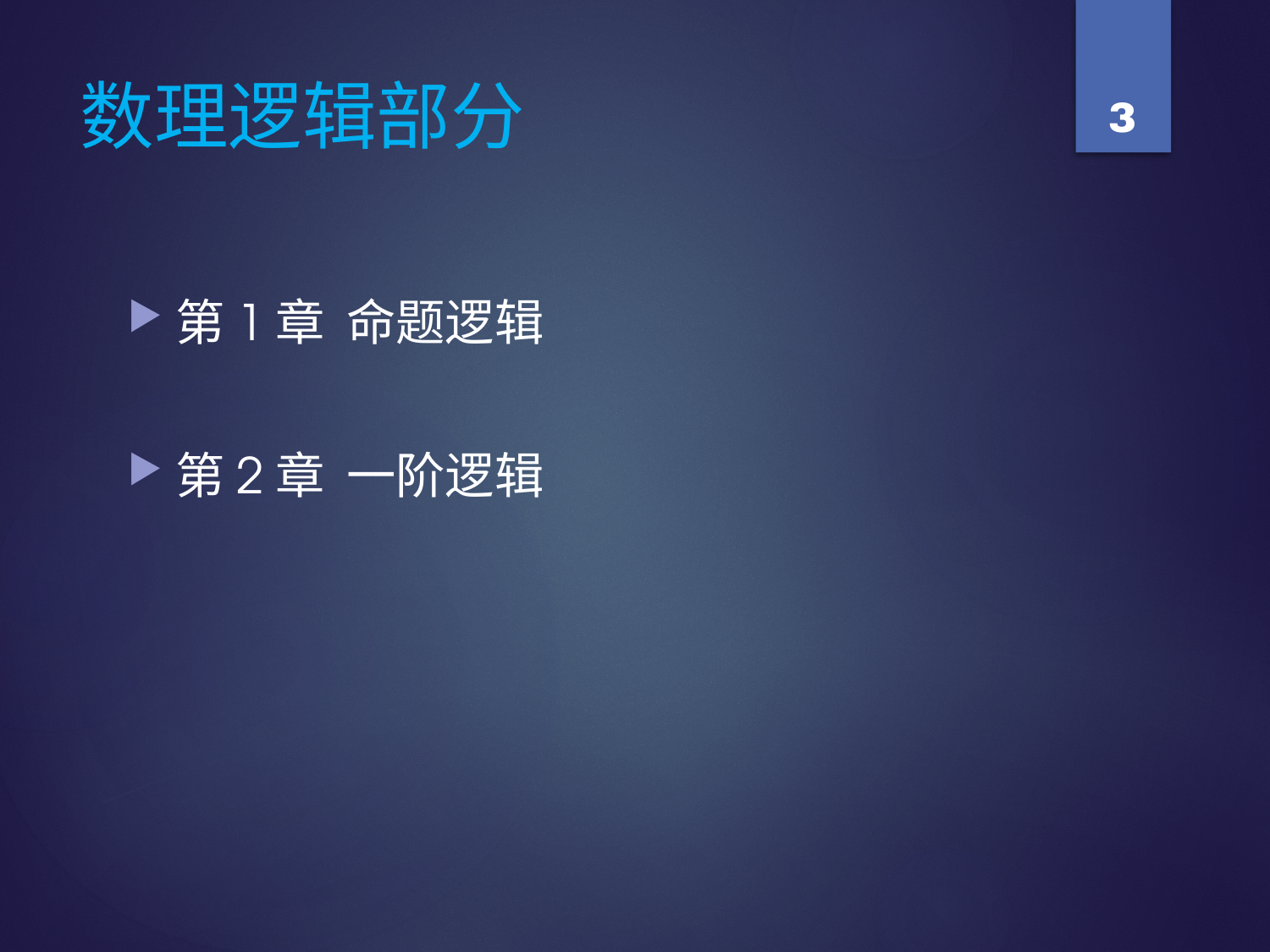

3
# 数理逻辑部分
第1章  命题逻辑

第2章  一阶逻辑